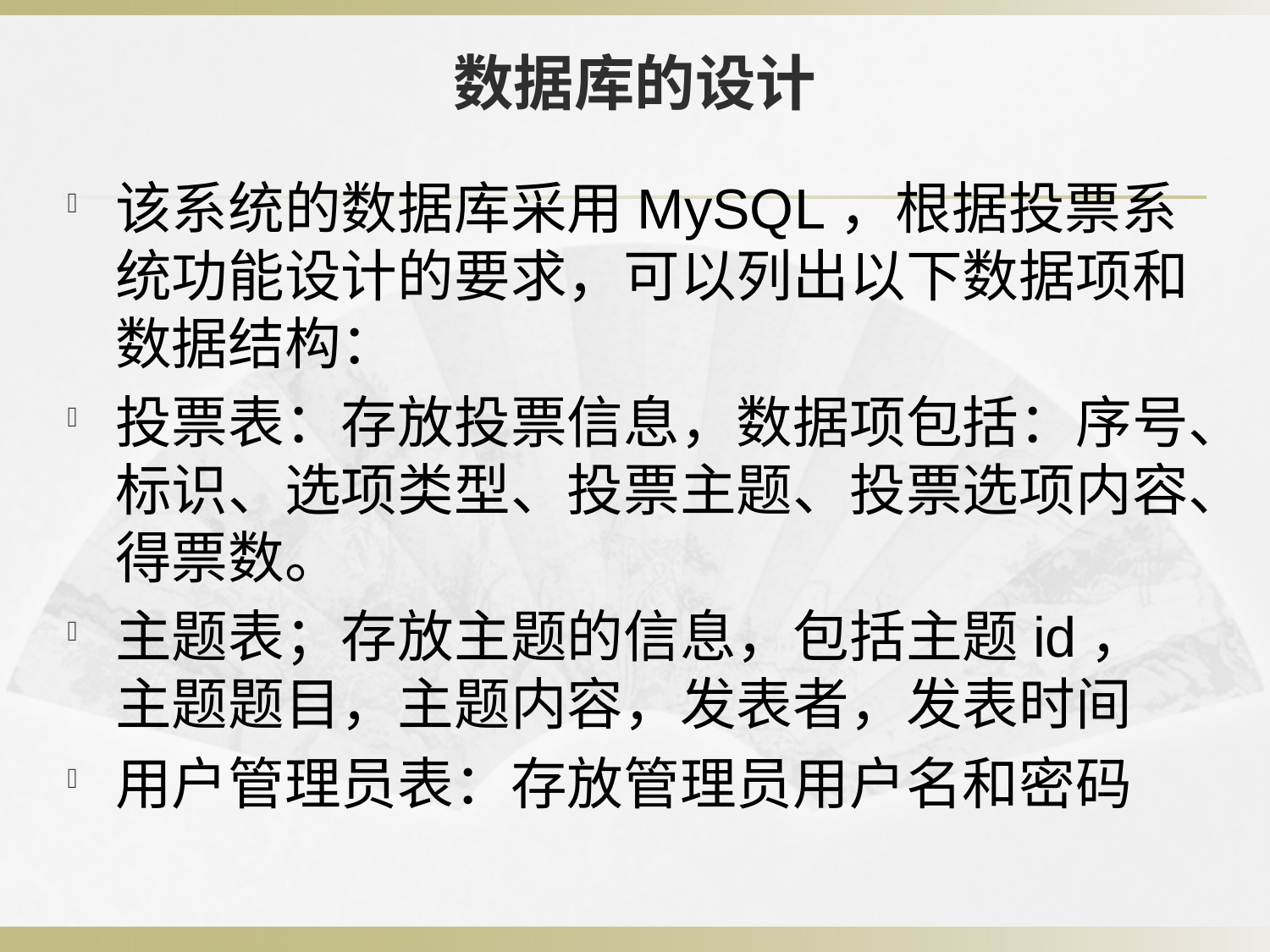

# 数据库的设计
该系统的数据库采用MySQL，根据投票系统功能设计的要求，可以列出以下数据项和数据结构：
投票表：存放投票信息，数据项包括：序号、标识、选项类型、投票主题、投票选项内容、得票数。
主题表；存放主题的信息，包括主题id，主题题目，主题内容，发表者，发表时间
用户管理员表：存放管理员用户名和密码